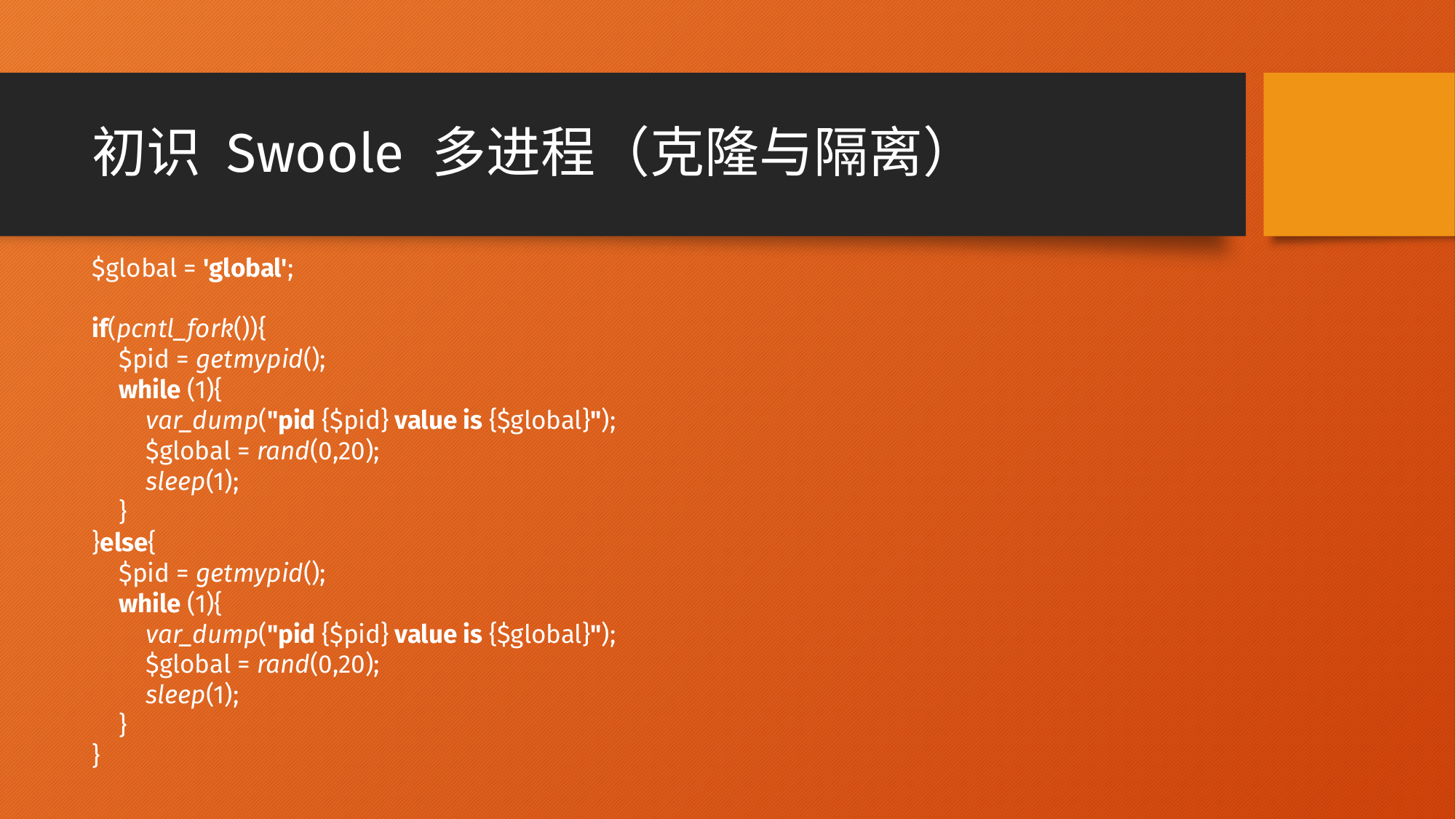

# 初识 Swoole 多进程（克隆与隔离）
$global = 'global';
if(pcntl_fork()){
    $pid = getmypid();
    while (1){
        var_dump("pid {$pid} value is {$global}");
        $global = rand(0,20);
        sleep(1);
    }
}else{
    $pid = getmypid();
    while (1){
        var_dump("pid {$pid} value is {$global}");
        $global = rand(0,20);
        sleep(1);
    }
}